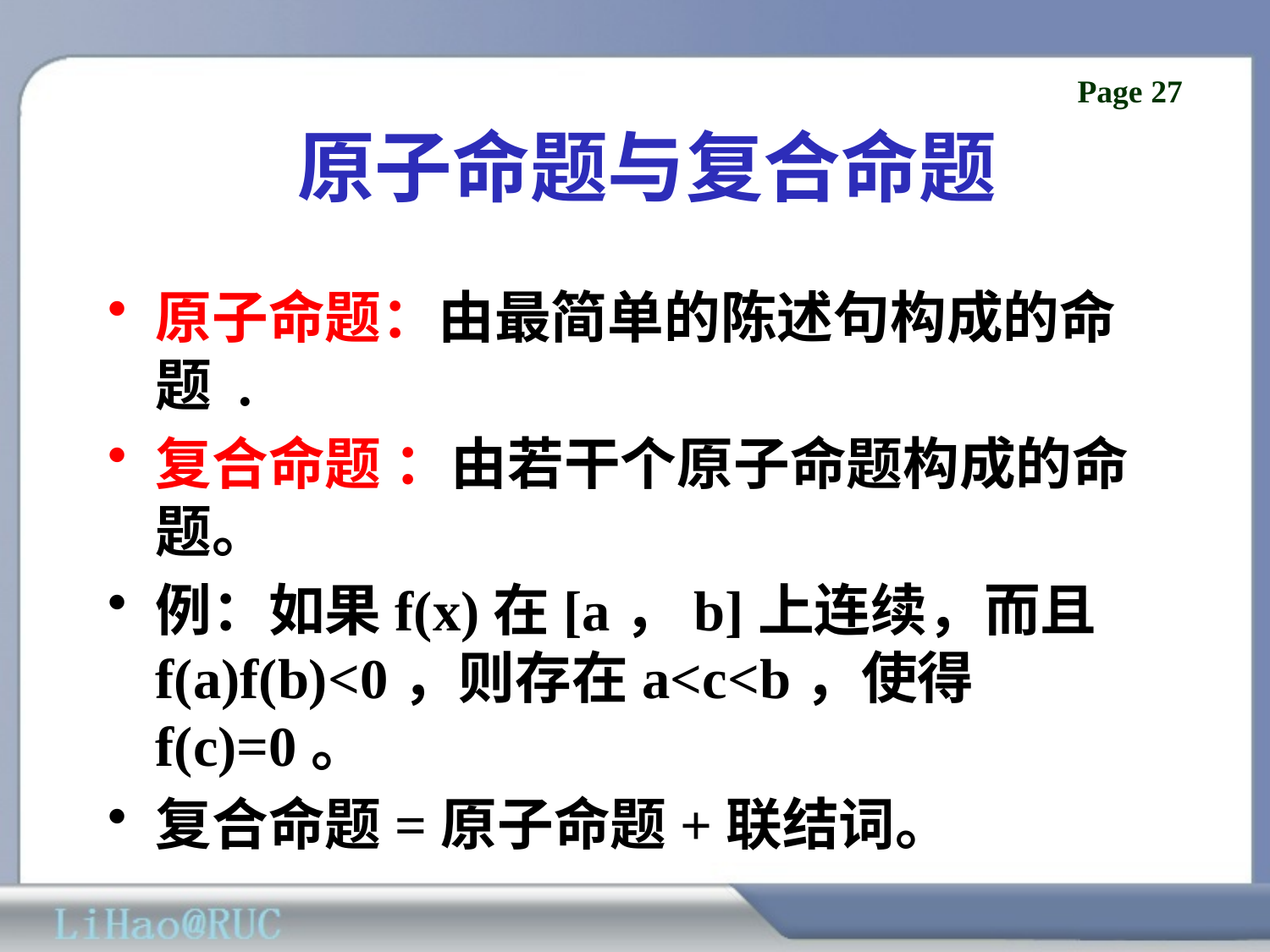

# 原子命题与复合命题
原子命题：由最简单的陈述句构成的命题 .
复合命题 ：由若干个原子命题构成的命题。
例：如果f(x)在[a，b]上连续，而且f(a)f(b)<0，则存在a<c<b，使得f(c)=0。
复合命题=原子命题+联结词。